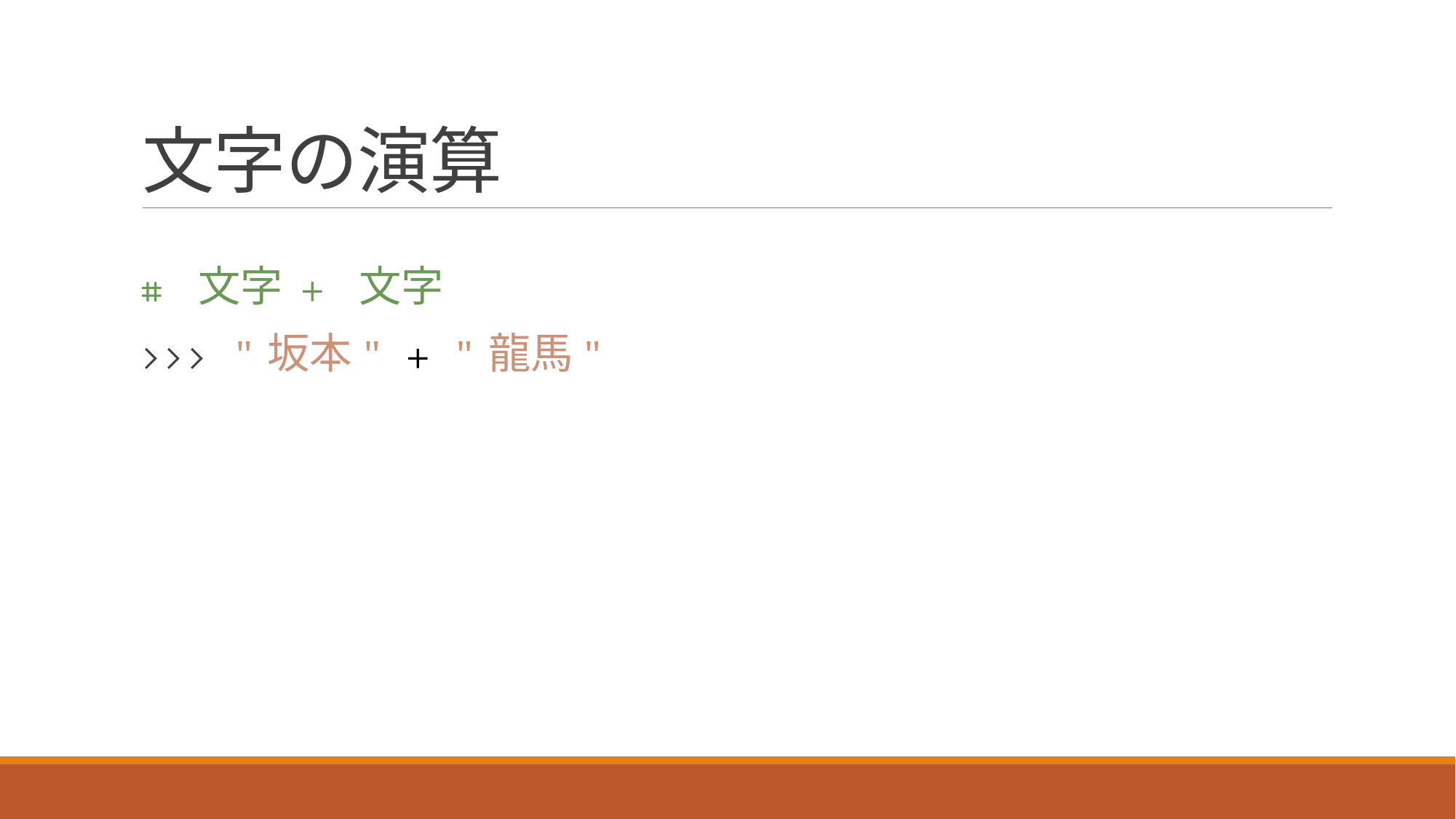

# 文字の演算

# 文字 + 文字
>>> "坂本" + "龍馬"